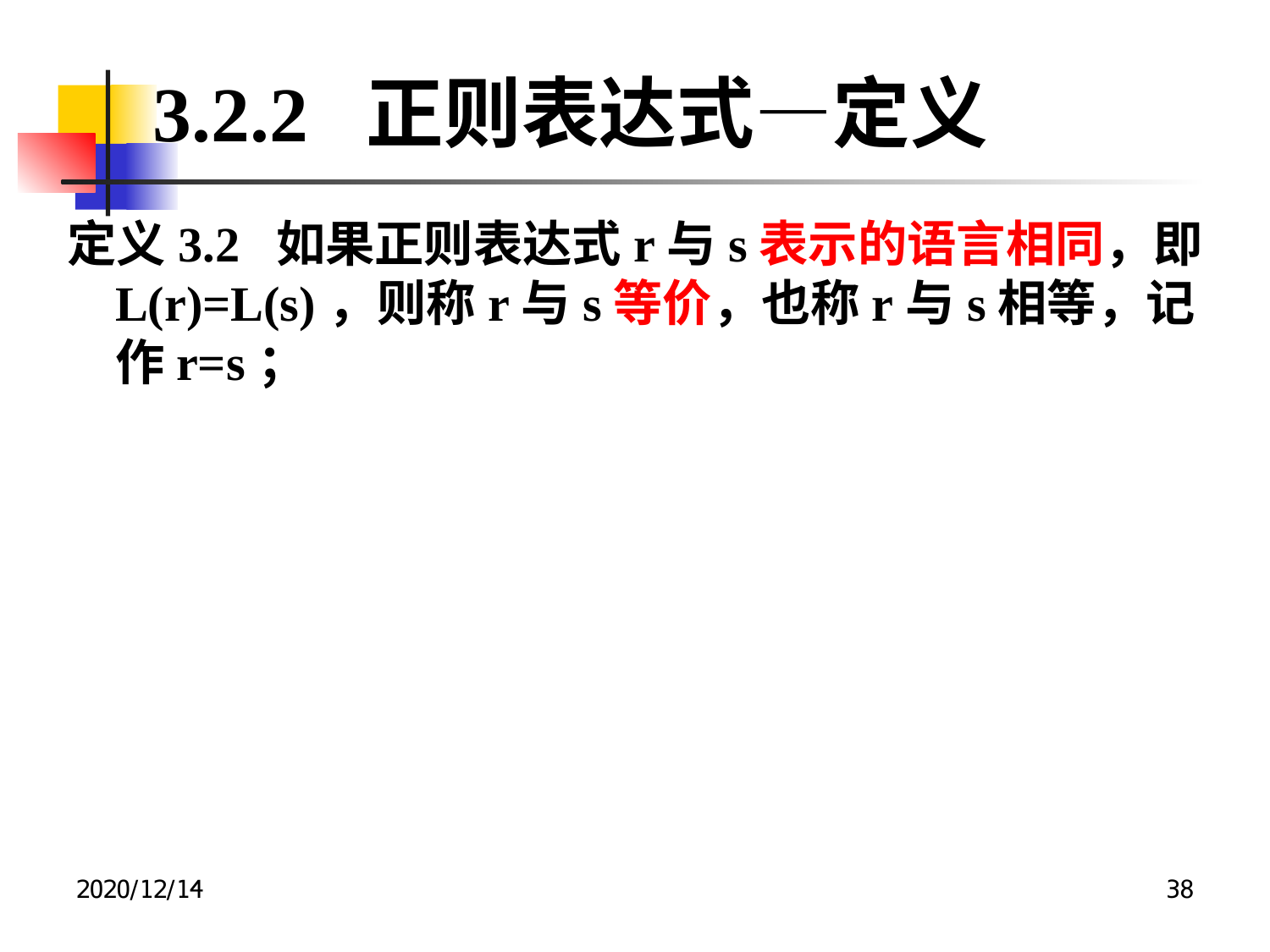

3.2.2  正则表达式—定义
定义3.2  如果正则表达式r与s表示的语言相同，即L(r)=L(s)，则称r与s等价，也称r与s相等，记作r=s；
2020/12/14
38